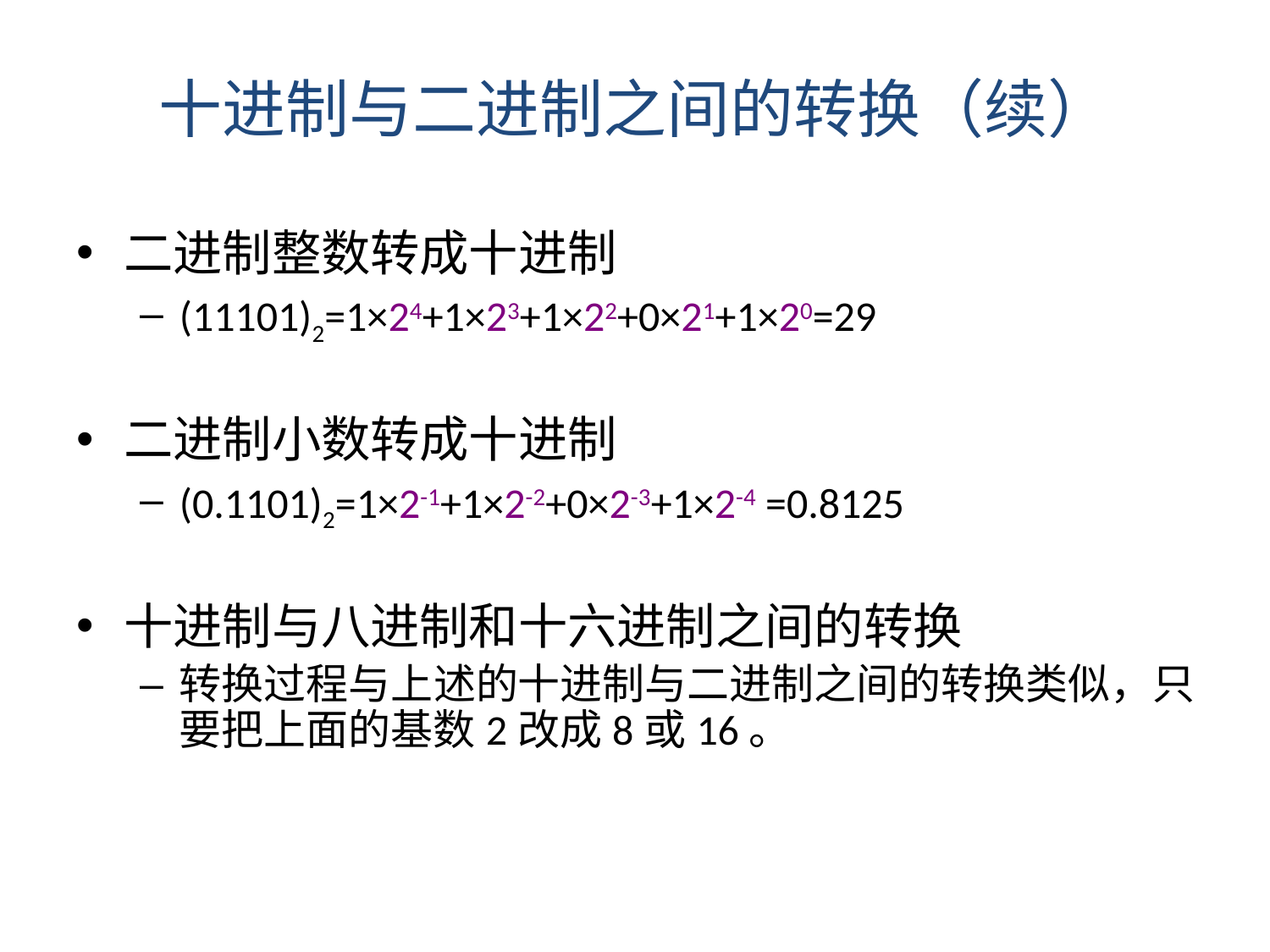

十进制与二进制之间的转换（续）
二进制整数转成十进制
(11101)2=1×24+1×23+1×22+0×21+1×20=29

二进制小数转成十进制
(0.1101)2=1×2-1+1×2-2+0×2-3+1×2-4 =0.8125

十进制与八进制和十六进制之间的转换
转换过程与上述的十进制与二进制之间的转换类似，只要把上面的基数2改成8或16。